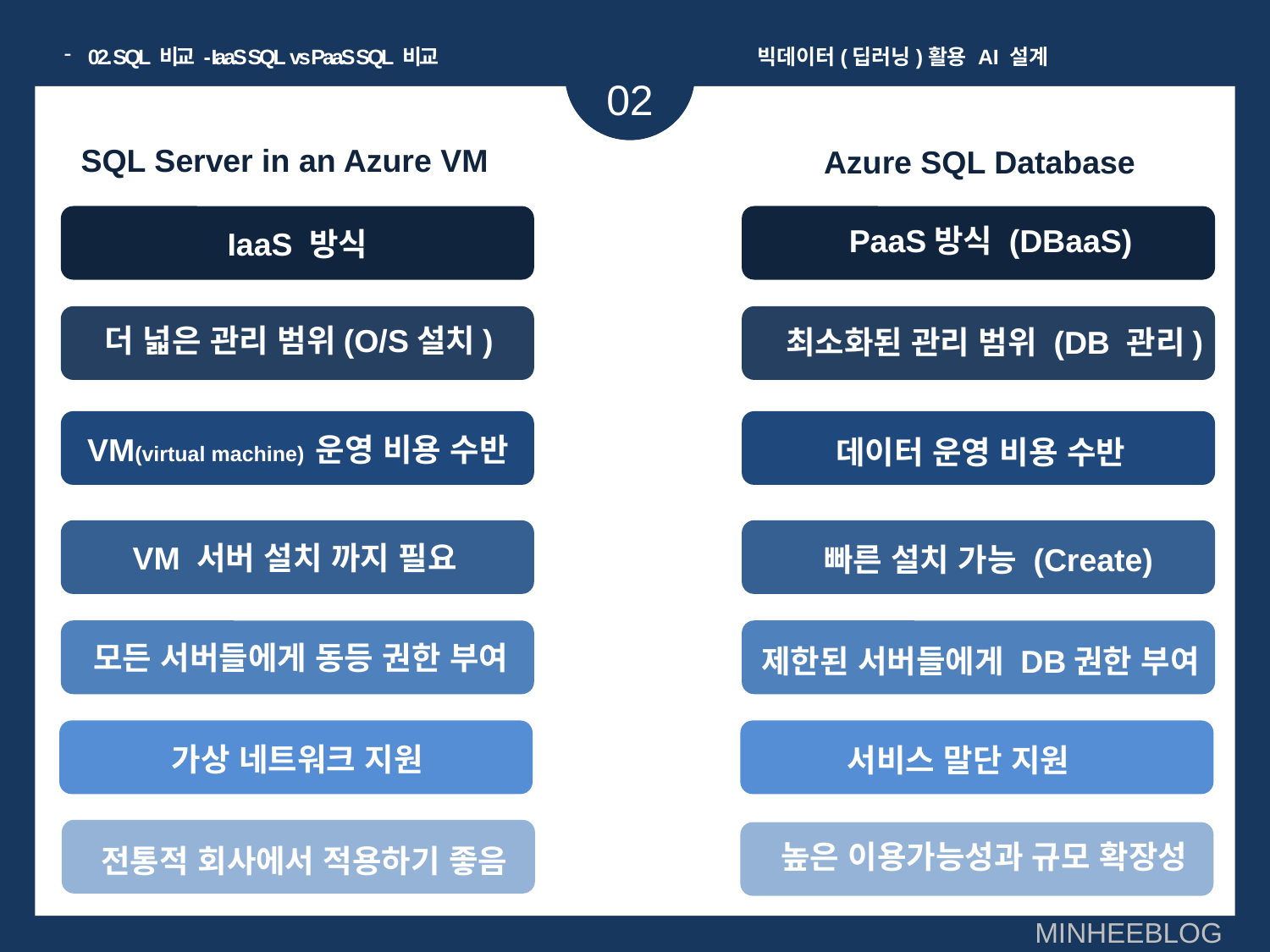

02. SQL 비교 - IaaS SQL  vs PaaS SQL 비교

빅데이터(딥러닝)활용 AI 설계
02

SQL Server in an Azure VM
Azure SQL Database
IaaS 방식

PaaS방식 (DBaaS)

더 넓은 관리 범위(O/S설치)
최소화된 관리 범위 (DB 관리)

VM(virtual machine) 운영 비용 수반
데이터 운영 비용 수반

VM 서버 설치 까지 필요
빠른 설치 가능 (Create)

모든 서버들에게 동등 권한 부여
제한된 서버들에게 DB권한 부여

가상 네트워크 지원
서비스 말단 지원

높은 이용가능성과 규모 확장성
전통적 회사에서 적용하기 좋음
MINHEEBLOG